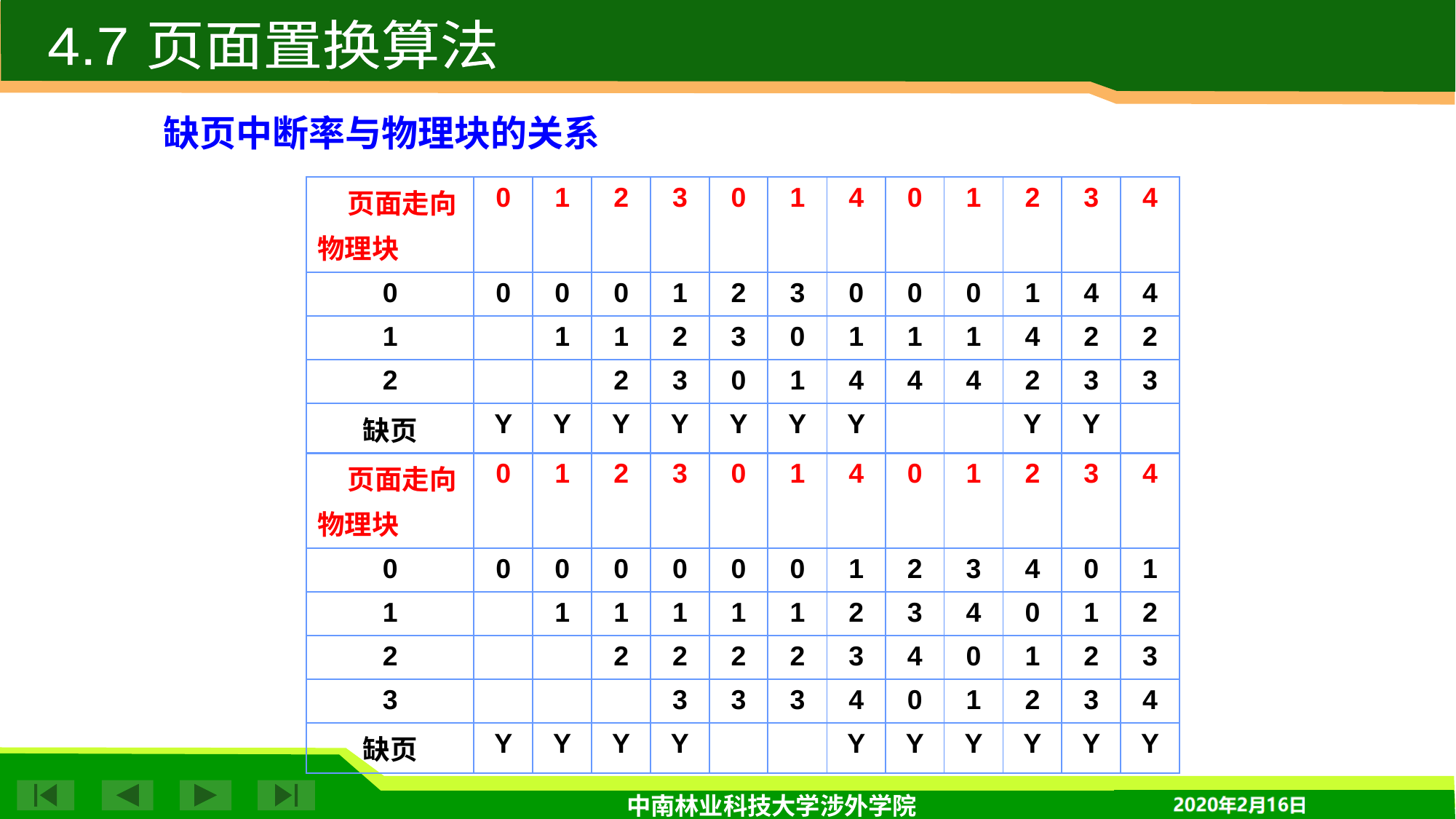

4.7 页面置换算法
缺页中断率与物理块的关系
| 页面走向 物理块 | 0 | 1 | 2 | 3 | 0 | 1 | 4 | 0 | 1 | 2 | 3 | 4 |
| --- | --- | --- | --- | --- | --- | --- | --- | --- | --- | --- | --- | --- |
| 0 | 0 | 0 | 0 | 1 | 2 | 3 | 0 | 0 | 0 | 1 | 4 | 4 |
| 1 |  | 1 | 1 | 2 | 3 | 0 | 1 | 1 | 1 | 4 | 2 | 2 |
| 2 |  |  | 2 | 3 | 0 | 1 | 4 | 4 | 4 | 2 | 3 | 3 |
| 缺页 | Y | Y | Y | Y | Y | Y | Y |  |  | Y | Y |  |
| 页面走向 物理块 | 0 | 1 | 2 | 3 | 0 | 1 | 4 | 0 | 1 | 2 | 3 | 4 |
| --- | --- | --- | --- | --- | --- | --- | --- | --- | --- | --- | --- | --- |
| 0 | 0 | 0 | 0 | 0 | 0 | 0 | 1 | 2 | 3 | 4 | 0 | 1 |
| 1 |  | 1 | 1 | 1 | 1 | 1 | 2 | 3 | 4 | 0 | 1 | 2 |
| 2 |  |  | 2 | 2 | 2 | 2 | 3 | 4 | 0 | 1 | 2 | 3 |
| 3 |  |  |  | 3 | 3 | 3 | 4 | 0 | 1 | 2 | 3 | 4 |
| 缺页 | Y | Y | Y | Y |  |  | Y | Y | Y | Y | Y | Y |